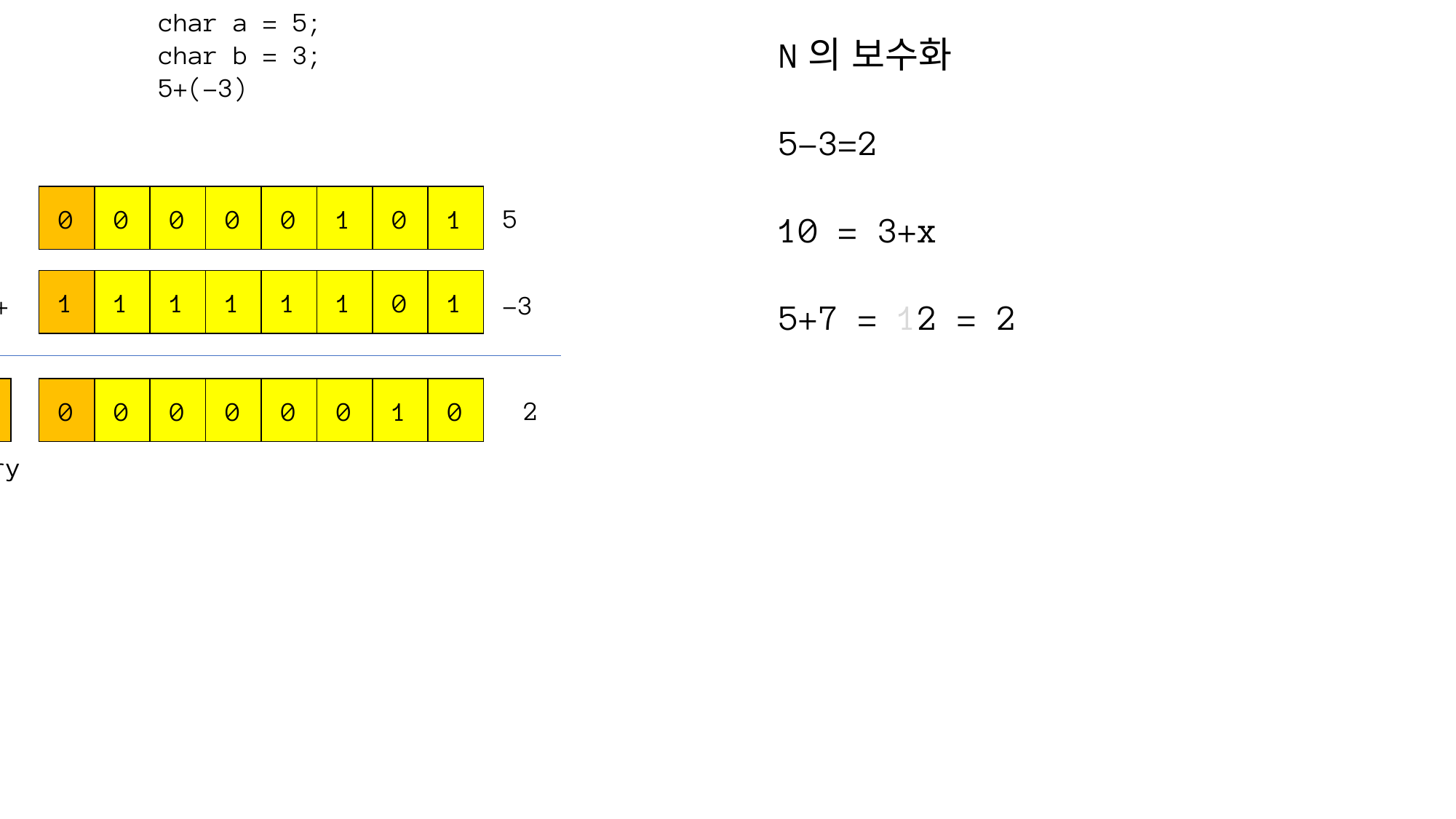

char a = 5;
char b = 3;
5+(-3)
N의 보수화

5-3=2

10 = 3+x

5+7 = 12 = 2
0
0
0
0
0
1
0
1
5
1
1
1
1
1
1
0
1
+
-3
1
0
0
0
0
0
0
1
0
2
carry